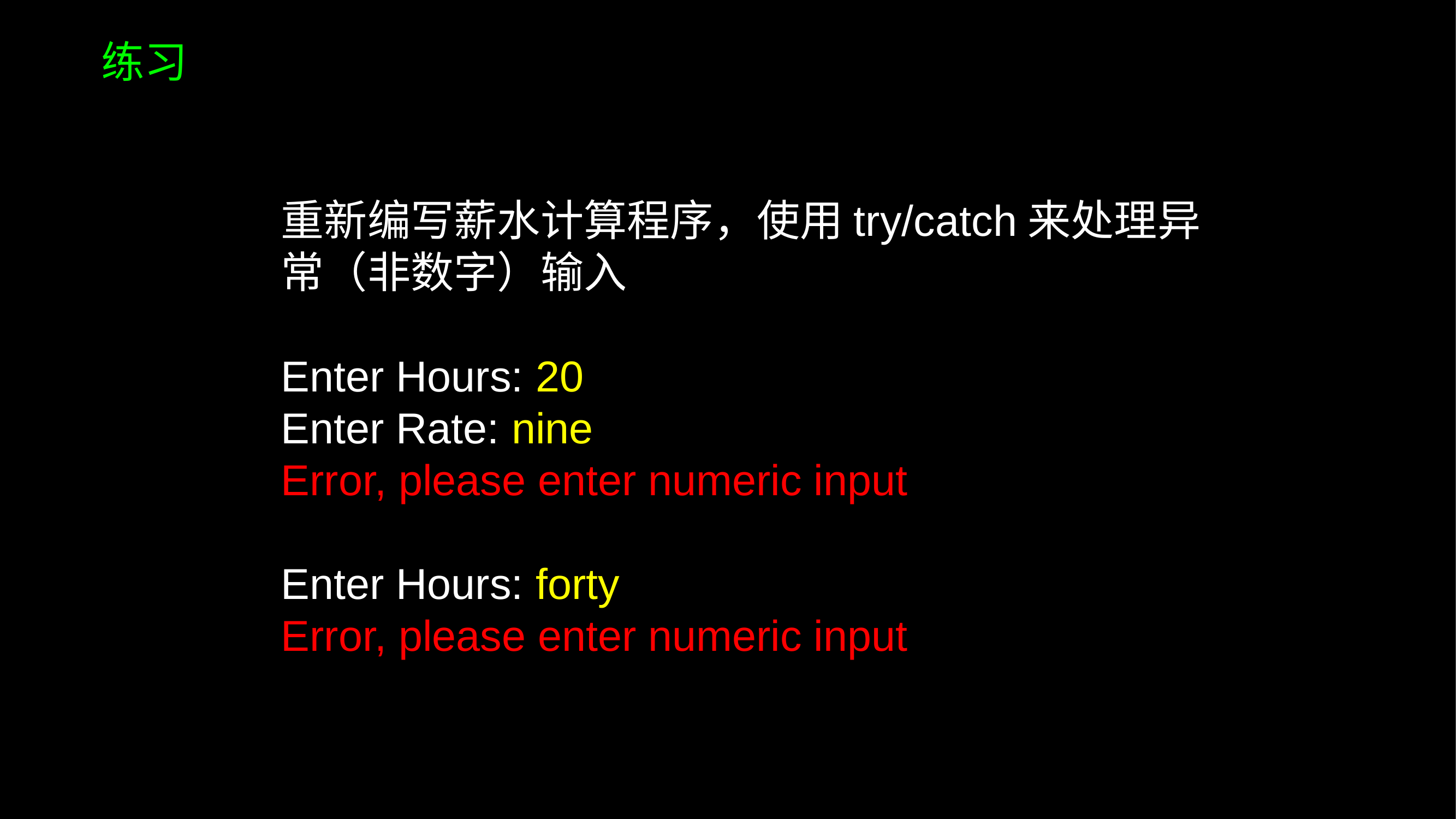

练习
重新编写薪水计算程序，使用try/catch来处理异常（非数字）输入

Enter Hours: 20
Enter Rate: nine
Error, please enter numeric input

Enter Hours: forty
Error, please enter numeric input